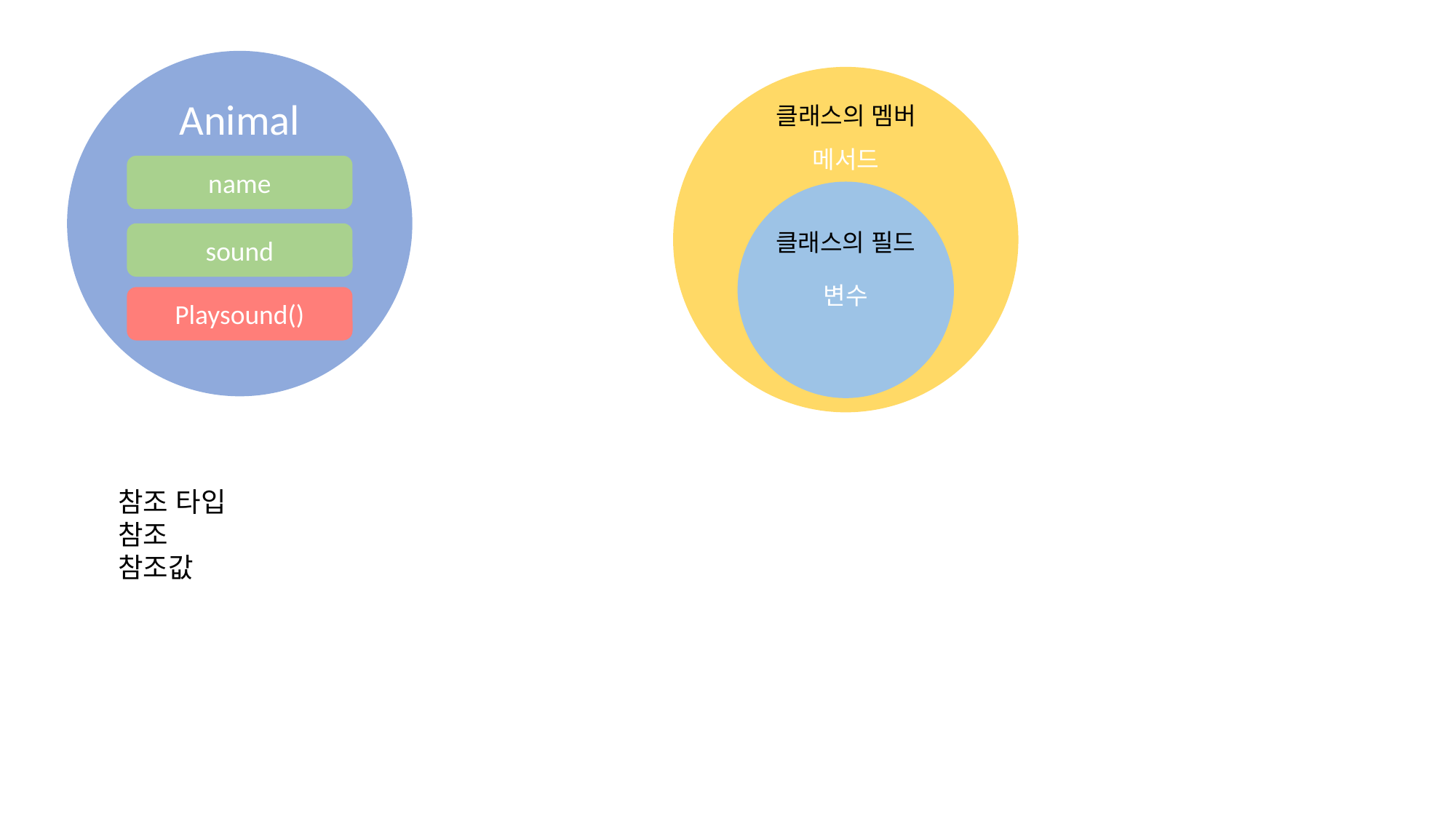

Animal
클래스의 멤버
메서드
name

클래스의 필드
sound
변수
Playsound()
참조 타입
참조
참조값